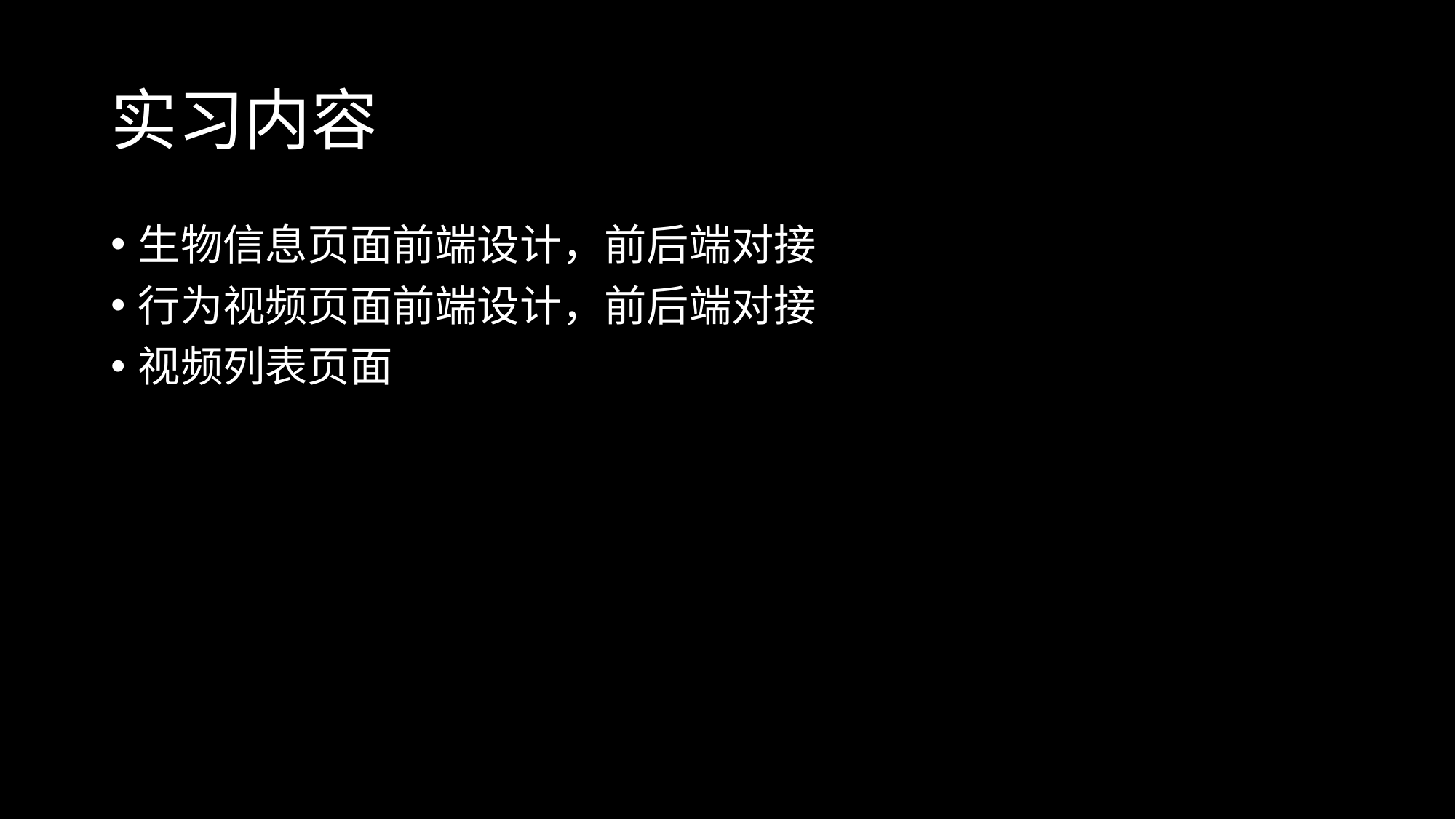

# 实习内容
生物信息页面前端设计，前后端对接
行为视频页面前端设计，前后端对接
视频列表页面